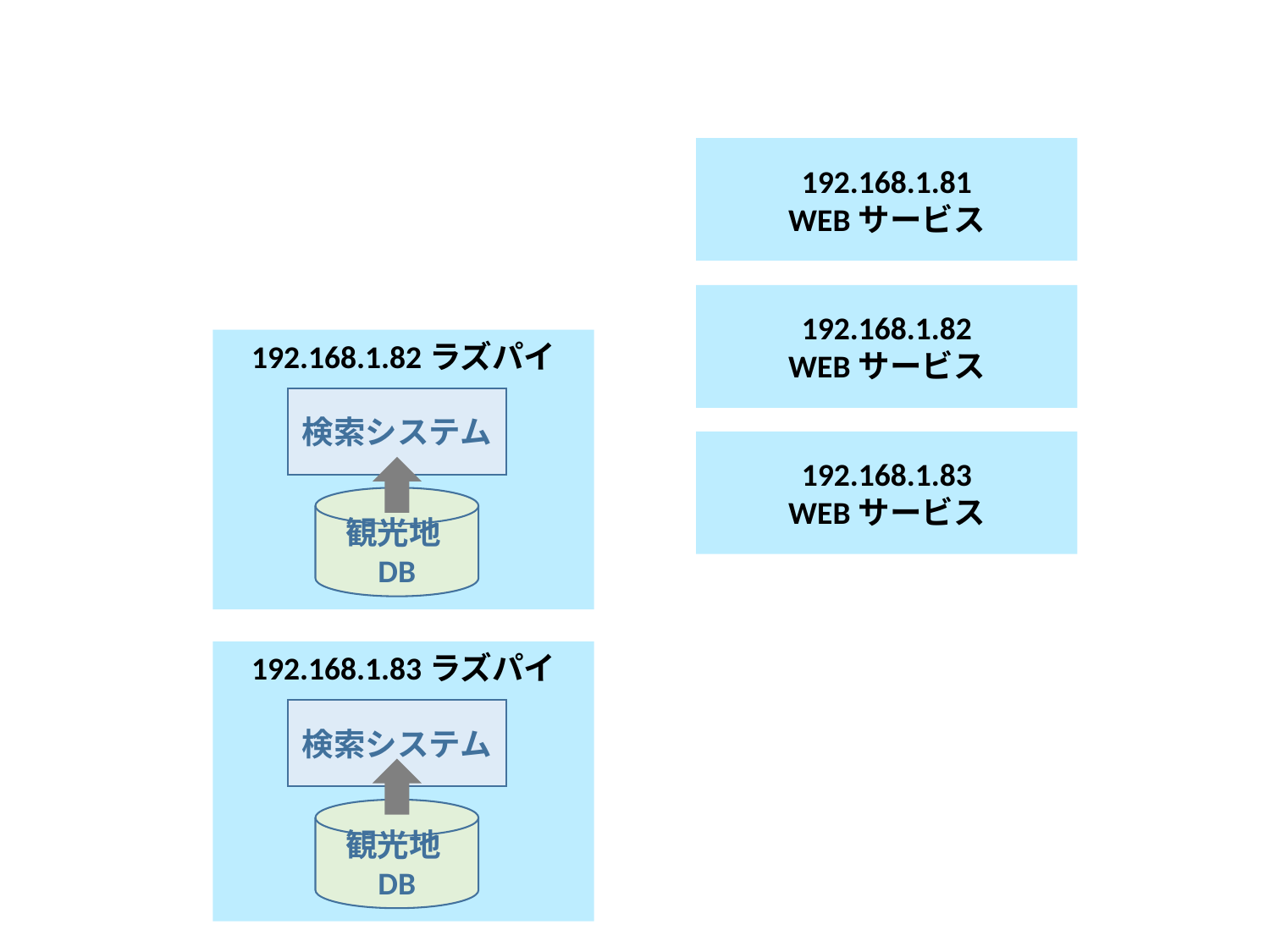

192.168.1.81
WEBサービス
192.168.1.82
WEBサービス
192.168.1.82ラズパイ

検索システム
192.168.1.83
WEBサービス

観光地DB
192.168.1.83ラズパイ

検索システム

観光地DB